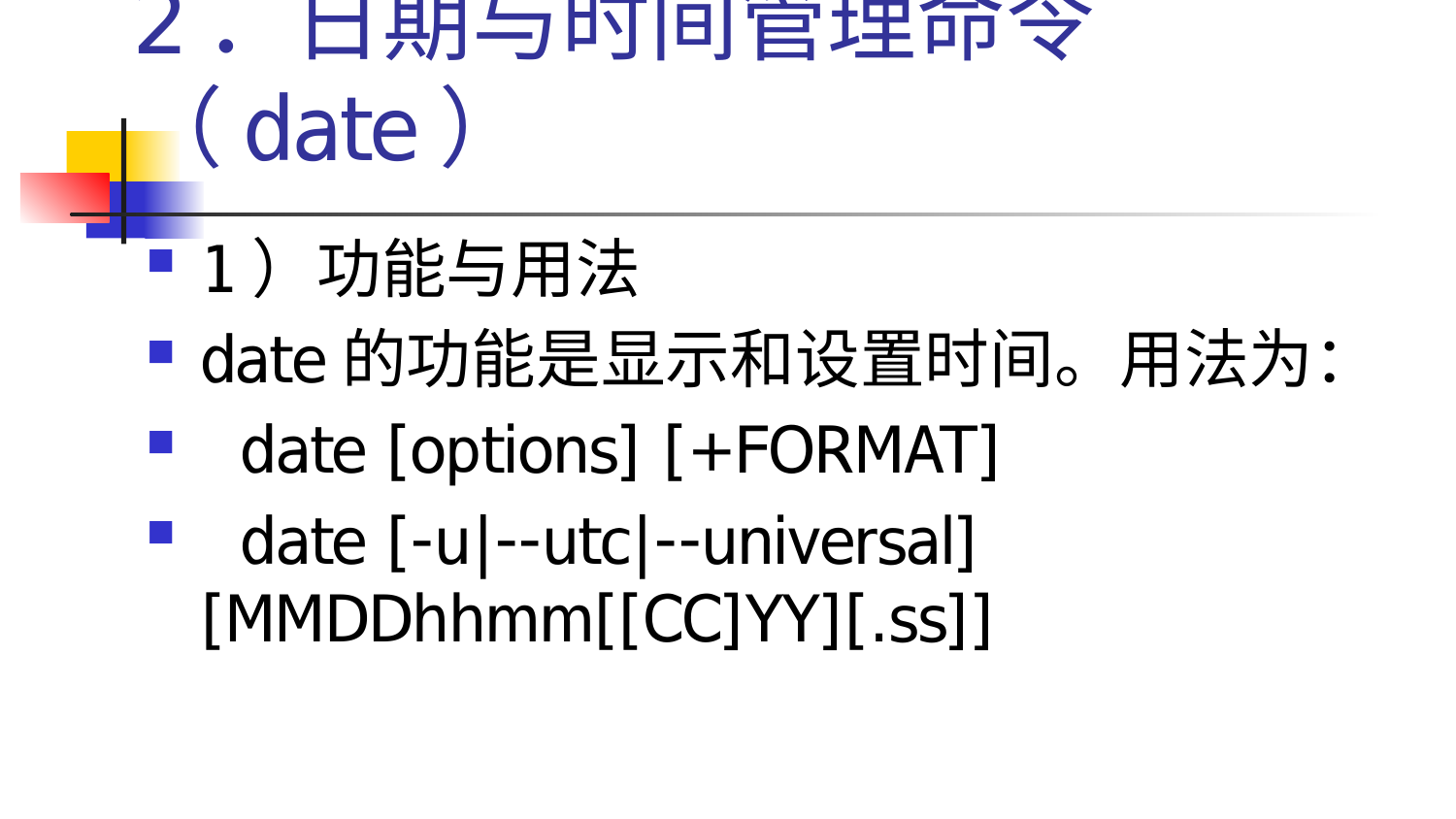

# 2．日期与时间管理命令（date）
1）功能与用法
date的功能是显示和设置时间。用法为：
  date [options] [+FORMAT]
  date [-u|--utc|--universal] [MMDDhhmm[[CC]YY][.ss]]